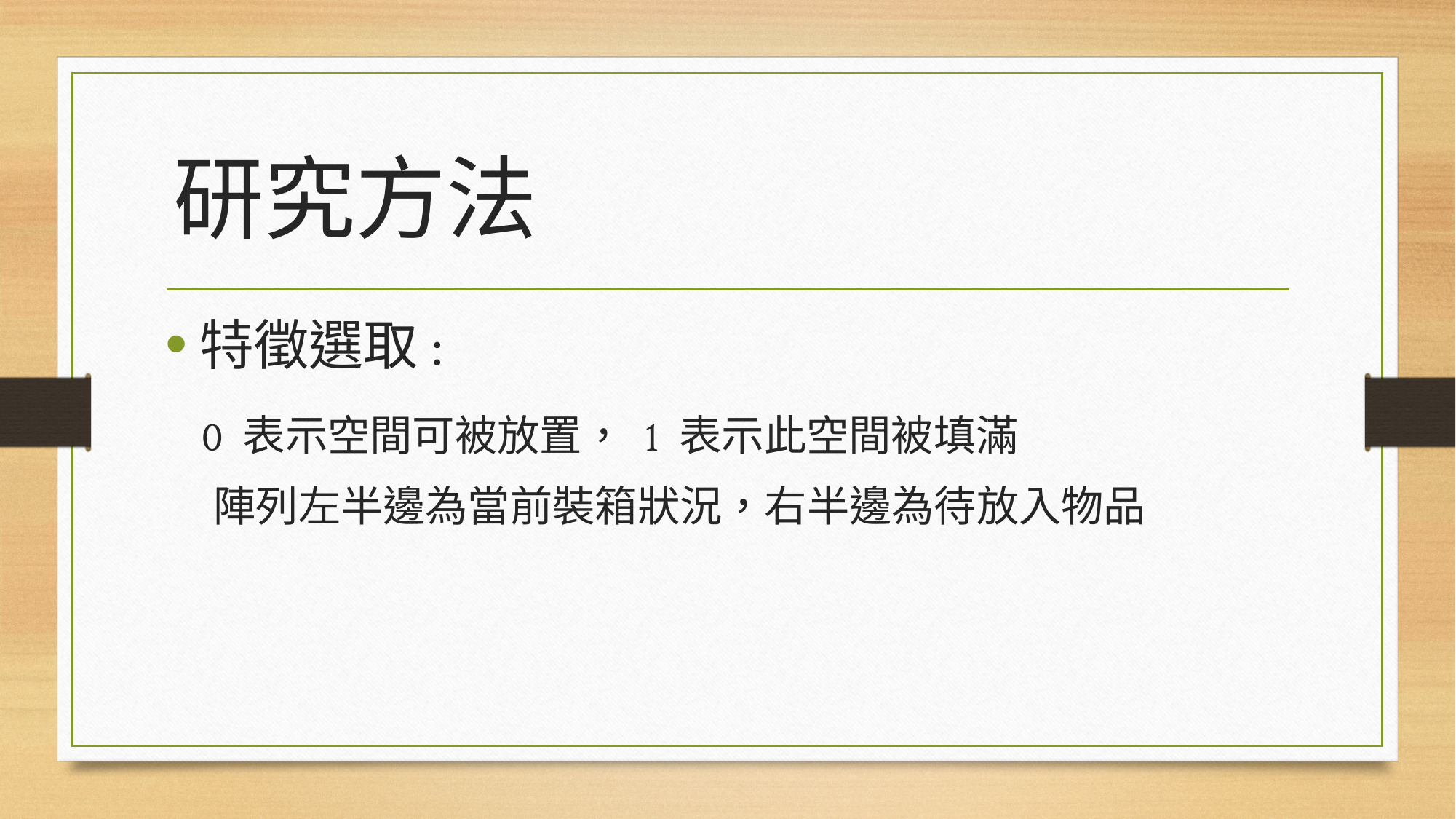

# 研究方法
特徵選取:
   0 表示空間可被放置， 1 表示此空間被填滿
    陣列左半邊為當前裝箱狀況，右半邊為待放入物品